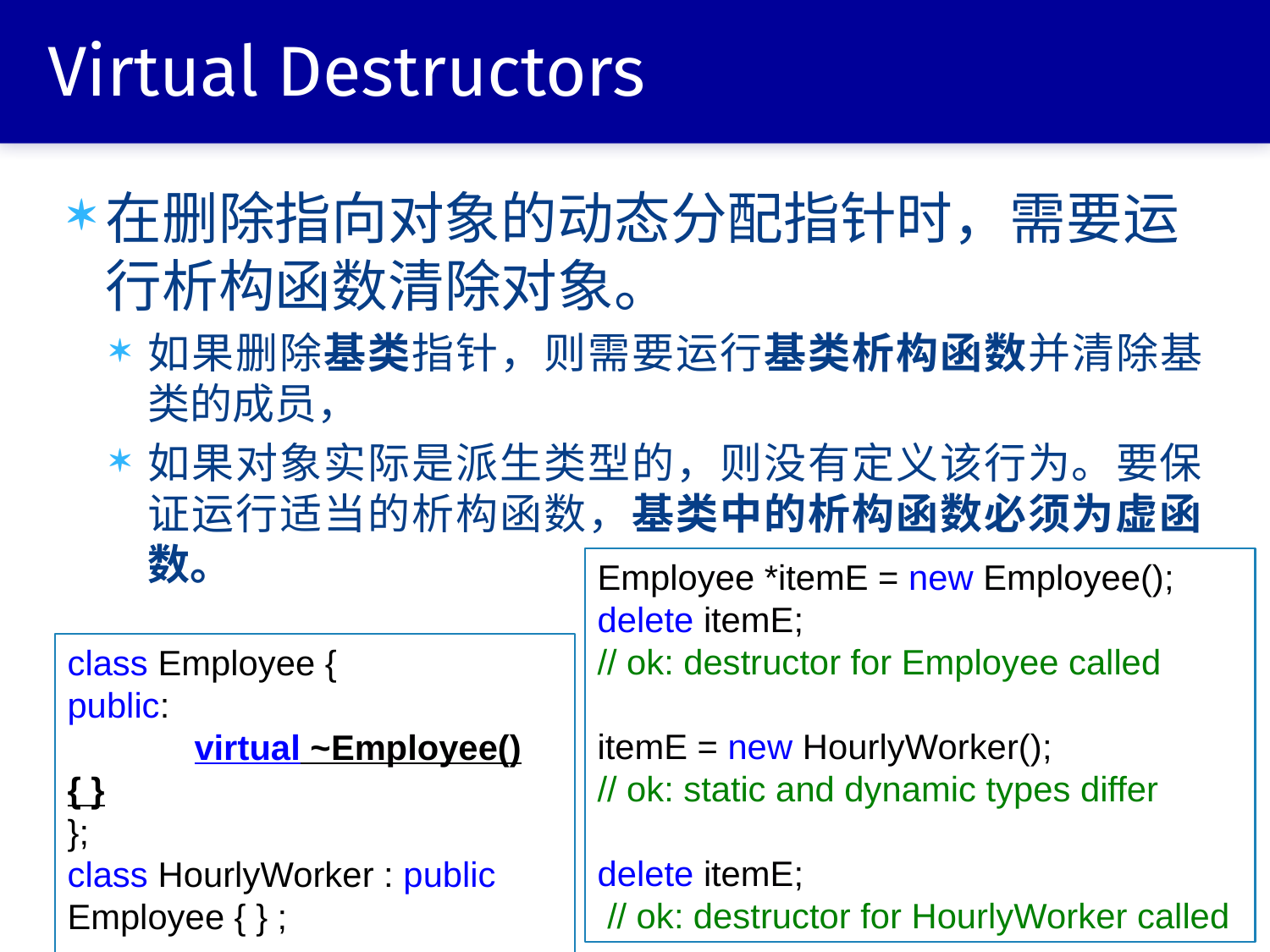

# Virtual Destructors
在删除指向对象的动态分配指针时，需要运行析构函数清除对象。
如果删除基类指针，则需要运行基类析构函数并清除基类的成员，
如果对象实际是派生类型的，则没有定义该行为。要保证运行适当的析构函数，基类中的析构函数必须为虚函数。

Employee *itemE = new Employee();
delete itemE;
// ok: destructor for Employee called

itemE = new HourlyWorker();
// ok: static and dynamic types differ

delete itemE;
 // ok: destructor for HourlyWorker called
class Employee {
public:
	virtual ~Employee() { }
};
class HourlyWorker : public Employee { } ;

39
2013/6/4